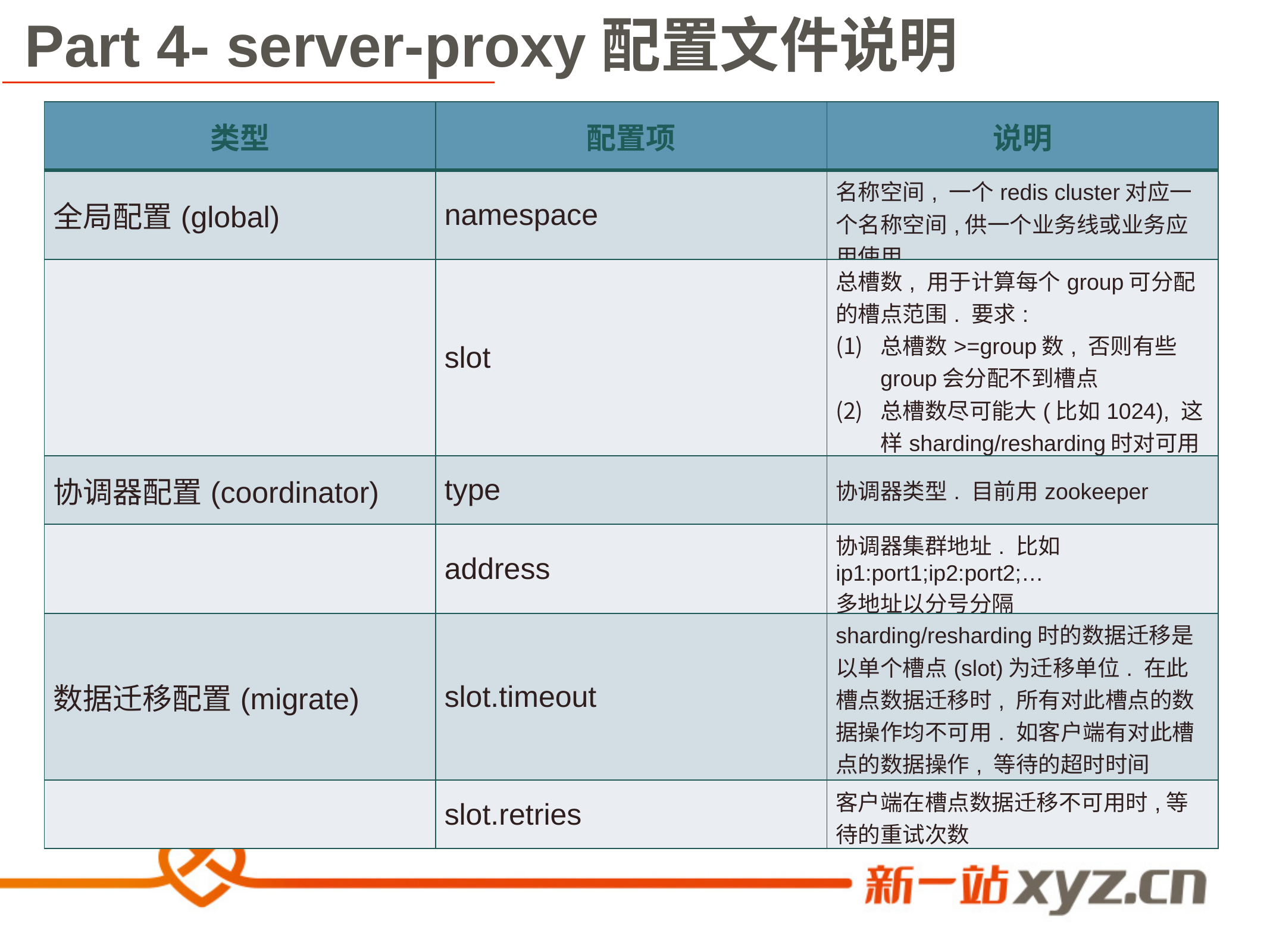

Part 4- server-proxy配置文件说明

| 类型 | 配置项 | 说明 |
| --- | --- | --- |
| 全局配置(global) | namespace | 名称空间, 一个redis cluster对应一个名称空间,供一个业务线或业务应用使用 |
|  | slot | 总槽数, 用于计算每个group可分配的槽点范围. 要求: 总槽数>=group数, 否则有些group会分配不到槽点 总槽数尽可能大(比如1024), 这样sharding/resharding时对可用性影响小 |
| 协调器配置(coordinator) | type | 协调器类型. 目前用zookeeper |
|  | address | 协调器集群地址. 比如ip1:port1;ip2:port2;… 多地址以分号分隔 |
| 数据迁移配置(migrate) | slot.timeout | sharding/resharding时的数据迁移是以单个槽点(slot)为迁移单位. 在此槽点数据迁移时, 所有对此槽点的数据操作均不可用. 如客户端有对此槽点的数据操作, 等待的超时时间 |
|  | slot.retries | 客户端在槽点数据迁移不可用时,等待的重试次数 |